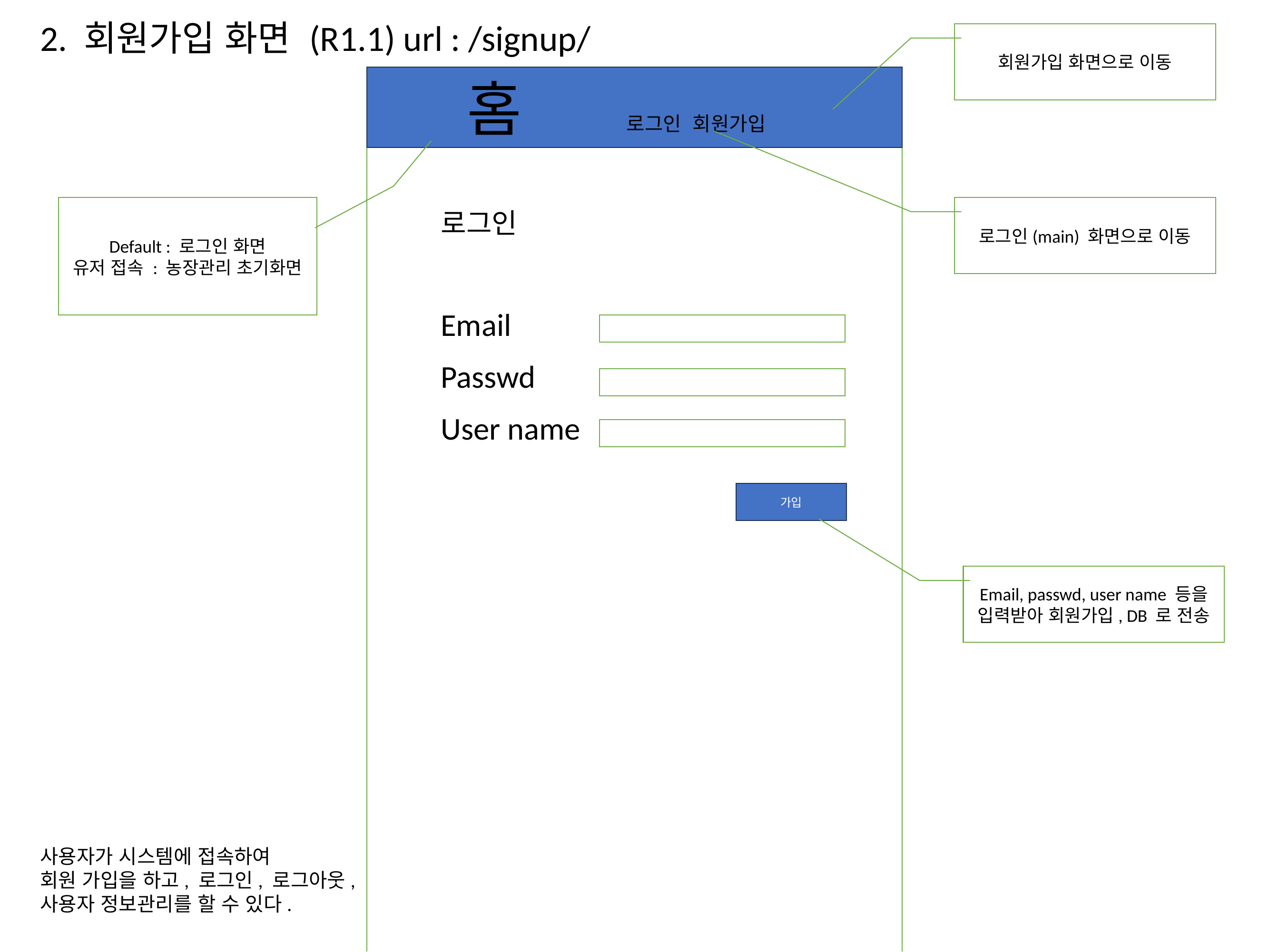

2. 회원가입 화면 (R1.1) url : /signup/
회원가입 화면으로 이동

# 홈		 로그인  회원가입

Default : 로그인 화면
유저 접속 : 농장관리 초기화면
로그인(main) 화면으로 이동
로그인

Email
Passwd
User name

가입
Email, passwd, user name 등을 입력받아 회원가입, DB 로 전송
사용자가 시스템에 접속하여
회원 가입을 하고, 로그인, 로그아웃,
사용자 정보관리를 할 수 있다.